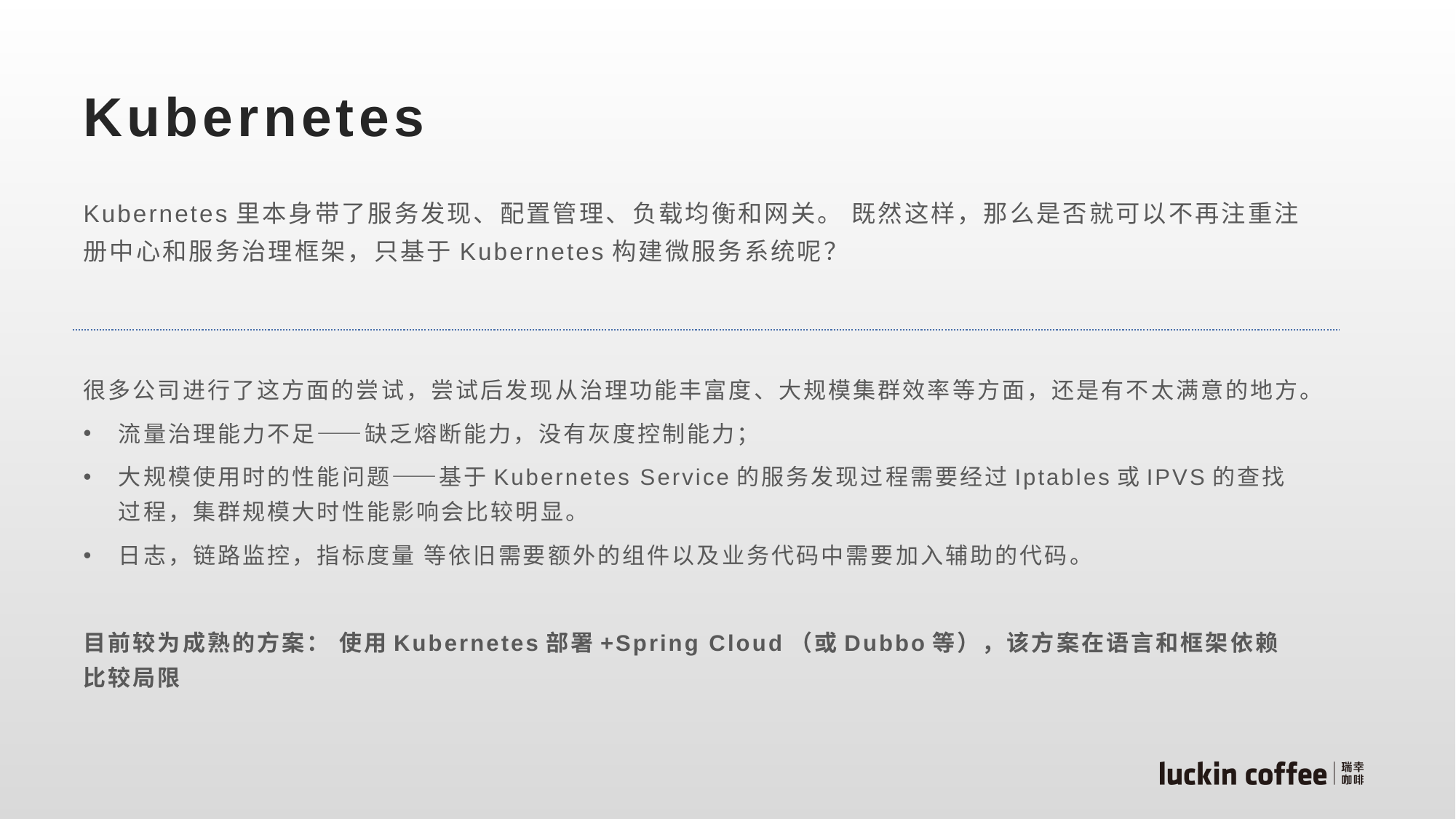

# Kubernetes
Kubernetes里本身带了服务发现、配置管理、负载均衡和网关。 既然这样，那么是否就可以不再注重注册中心和服务治理框架，只基于Kubernetes构建微服务系统呢？
很多公司进行了这方面的尝试，尝试后发现从治理功能丰富度、大规模集群效率等方面，还是有不太满意的地方。
流量治理能力不足——缺乏熔断能力，没有灰度控制能力；
大规模使用时的性能问题——基于Kubernetes Service的服务发现过程需要经过Iptables或IPVS的查找过程，集群规模大时性能影响会比较明显。
日志，链路监控，指标度量 等依旧需要额外的组件以及业务代码中需要加入辅助的代码。

目前较为成熟的方案： 使用Kubernetes部署+Spring Cloud（或Dubbo等），该方案在语言和框架依赖比较局限